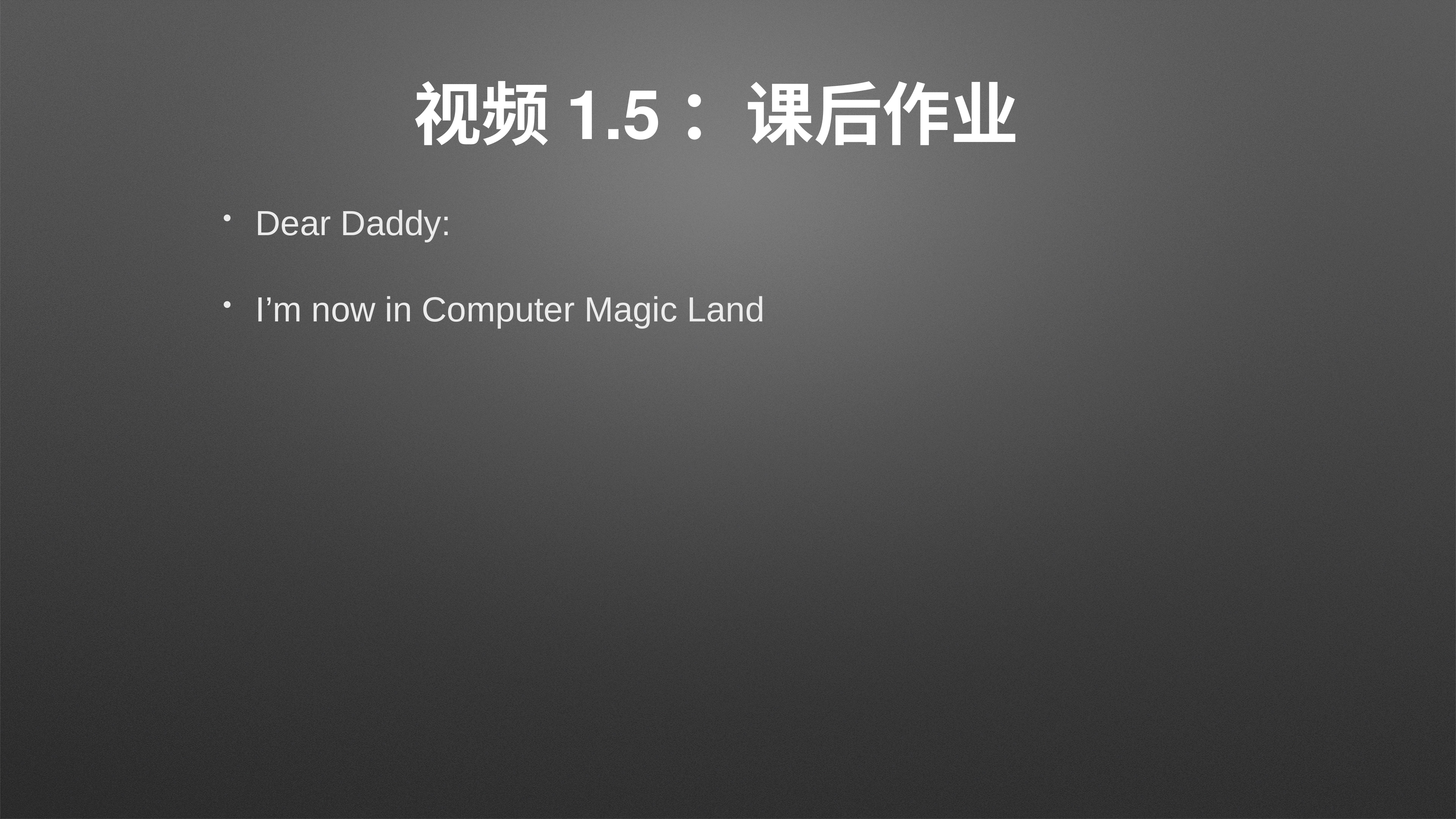

# 视频1.5：课后作业
Dear Daddy:
I’m now in Computer Magic Land